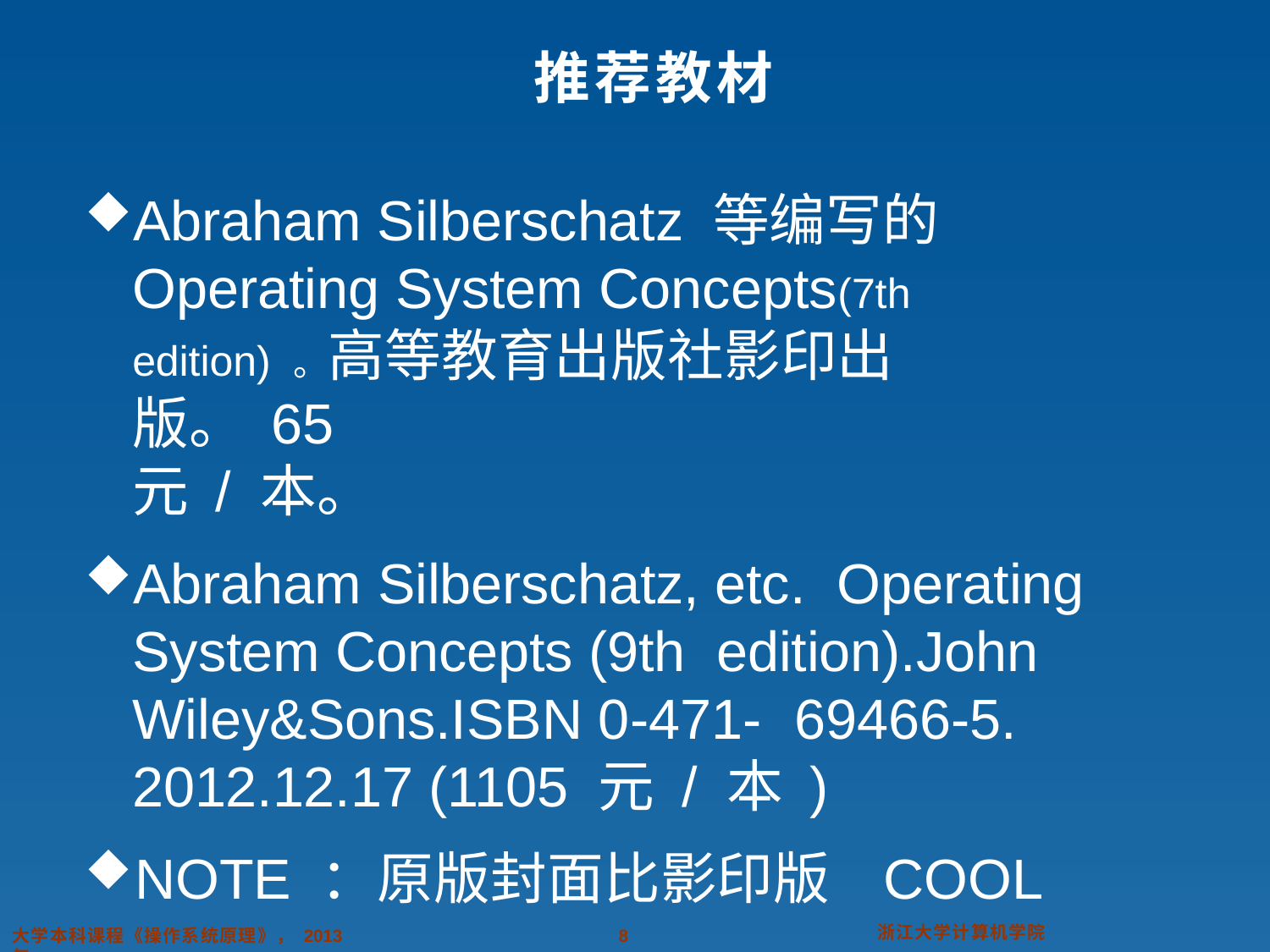

# 推荐教材
Abraham Silberschatz 等编写的 Operating System Concepts(7th
edition) 。高等教育出版社影印出版。 65
元/ 本。
Abraham Silberschatz, etc.  Operating System Concepts (9th  edition).John Wiley&Sons.ISBN 0-471-  69466-5. 2012.12.17 (1105 元/ 本)
NOTE ：原版封面比影印版	COOL
浙江大学计算机学院
大学本科课程《操作系统原理》， 2013 年
8